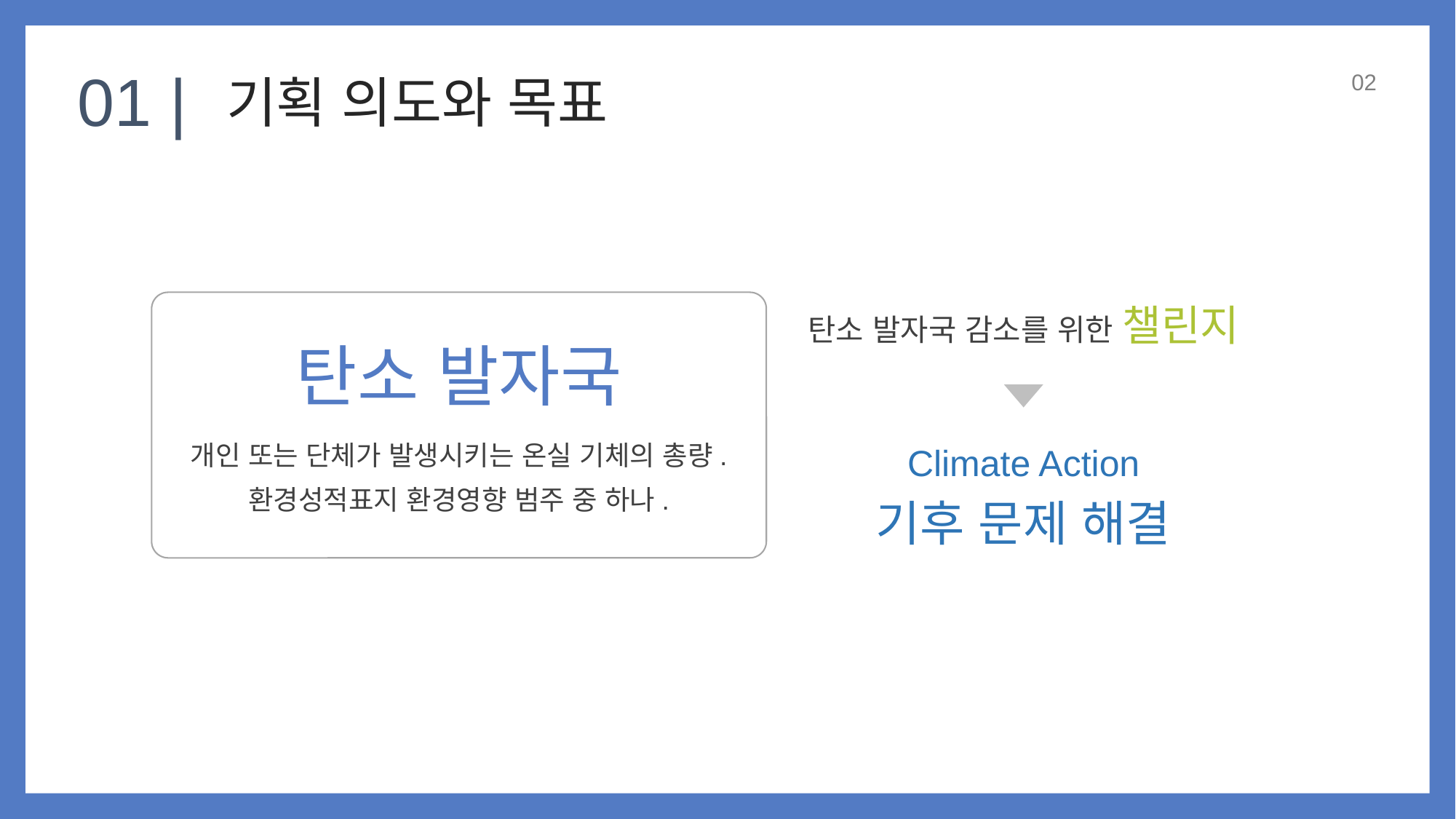

01 |
기획 의도와 목표
02

탄소 발자국
개인 또는 단체가 발생시키는 온실 기체의 총량.
환경성적표지 환경영향 범주 중 하나.
탄소 발자국 감소를 위한 챌린지

Climate Action
기후 문제 해결